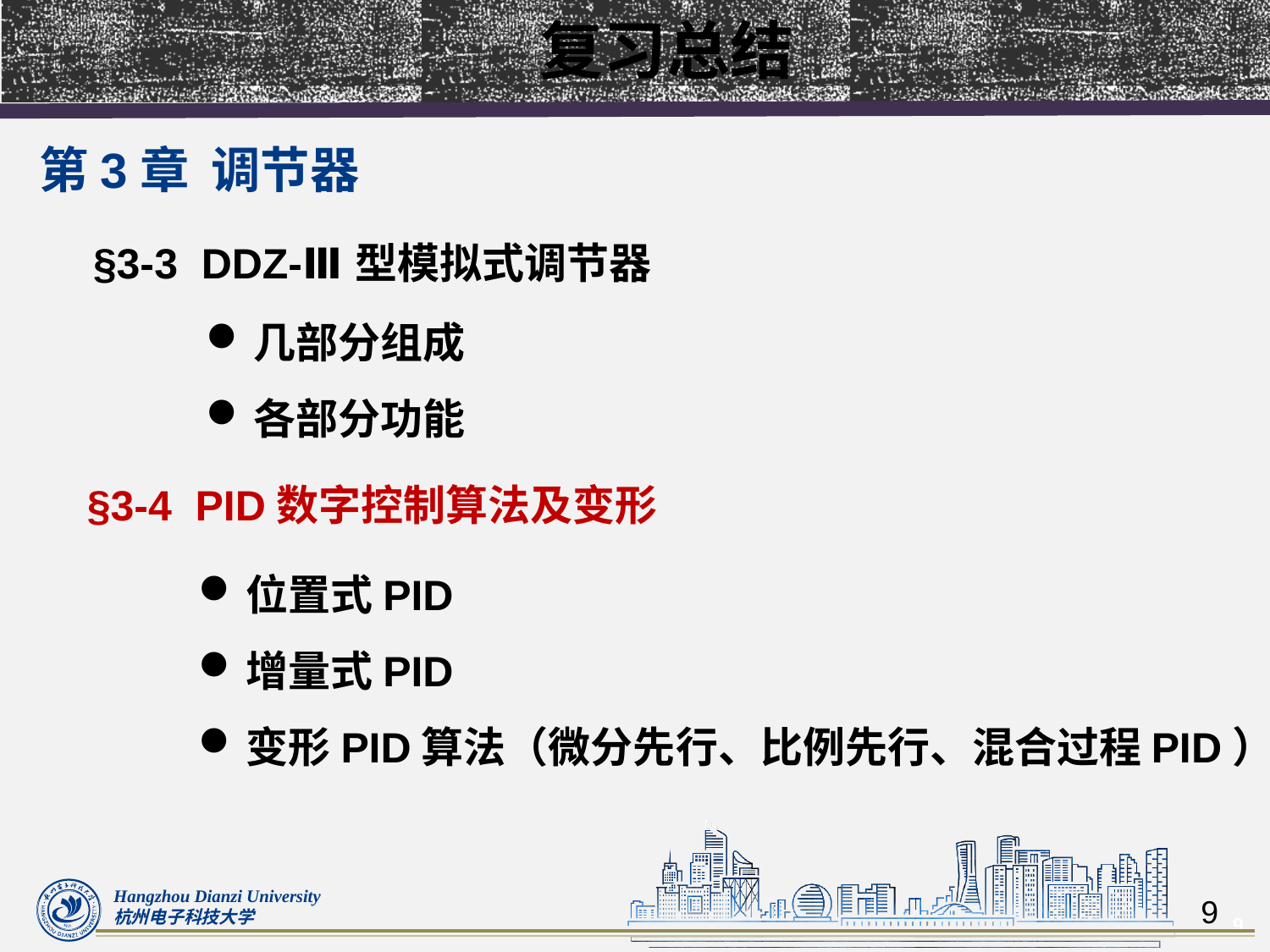

复习总结
第3章  调节器
§3-3  DDZ-Ⅲ型模拟式调节器
几部分组成
各部分功能
§3-4  PID数字控制算法及变形
位置式PID
增量式PID
变形PID算法（微分先行、比例先行、混合过程PID）
9